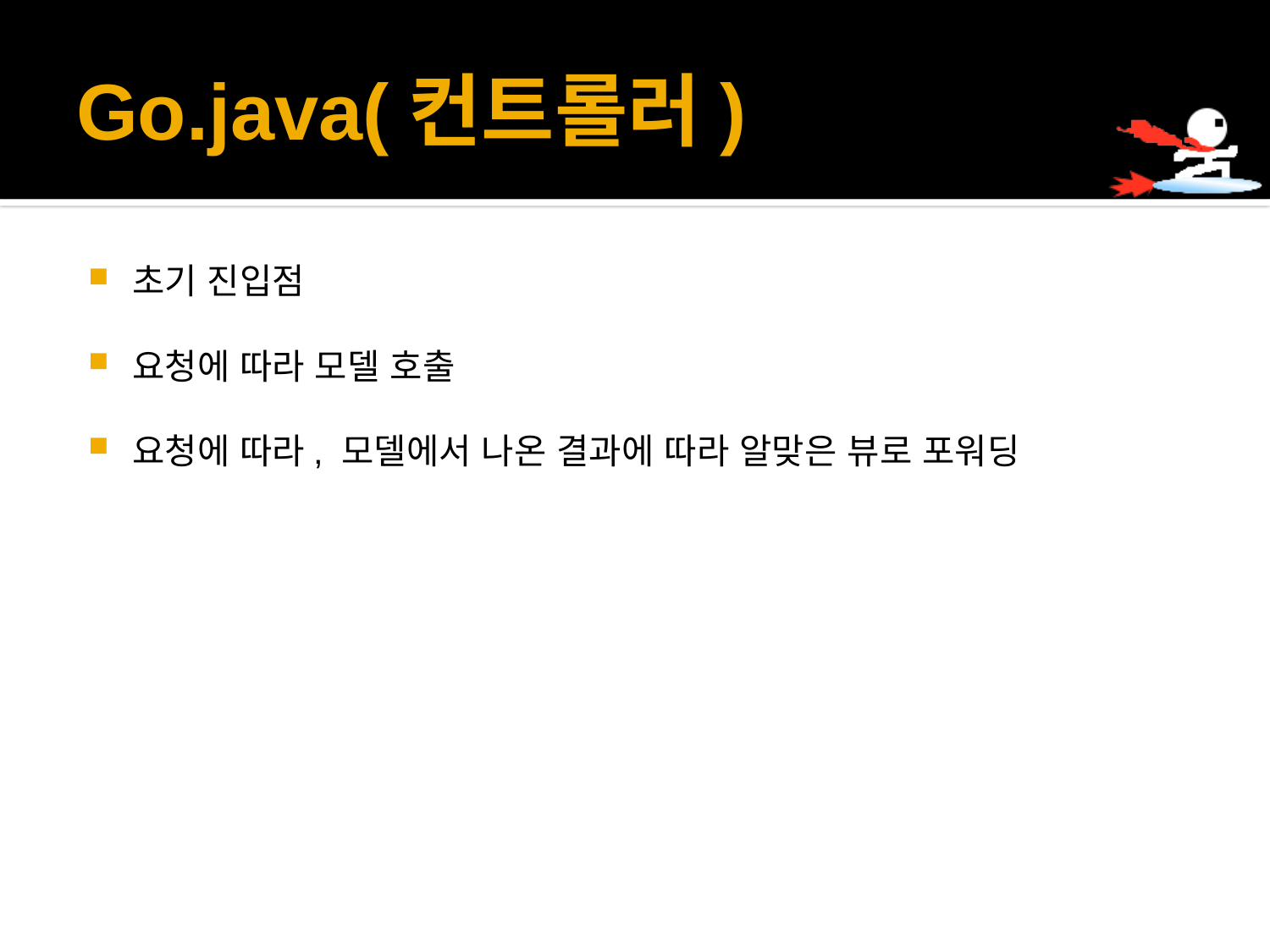

# Go.java(컨트롤러)
초기 진입점

요청에 따라 모델 호출

요청에 따라, 모델에서 나온 결과에 따라 알맞은 뷰로 포워딩